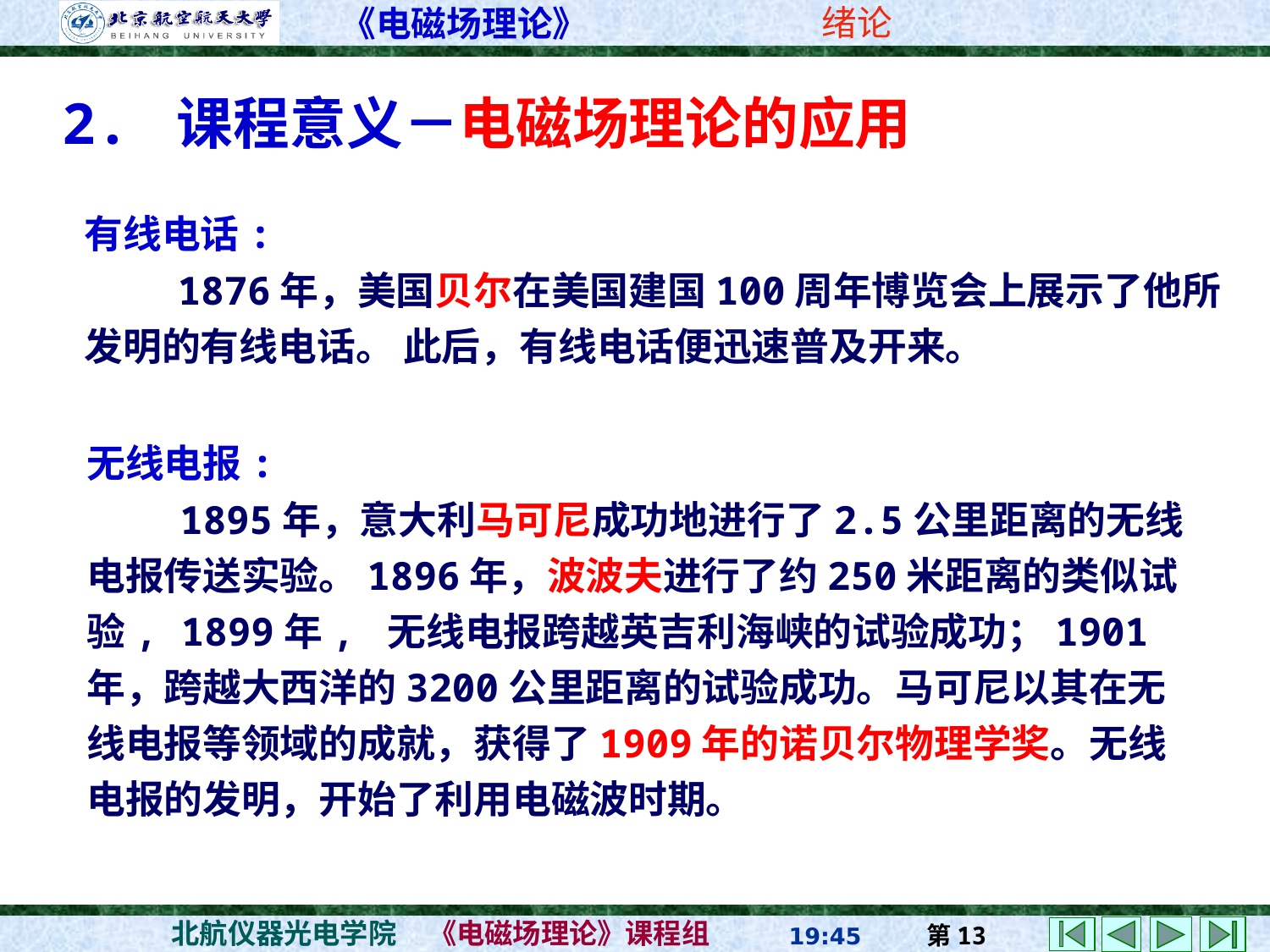

2. 课程意义－电磁场理论的应用
有线电话:
    1876年，美国贝尔在美国建国100周年博览会上展示了他所发明的有线电话。 此后，有线电话便迅速普及开来。
无线电报:
    1895年，意大利马可尼成功地进行了2.5公里距离的无线电报传送实验。1896年，波波夫进行了约250米距离的类似试验, 1899年, 无线电报跨越英吉利海峡的试验成功；1901年，跨越大西洋的3200公里距离的试验成功。马可尼以其在无线电报等领域的成就，获得了1909年的诺贝尔物理学奖。无线电报的发明，开始了利用电磁波时期。